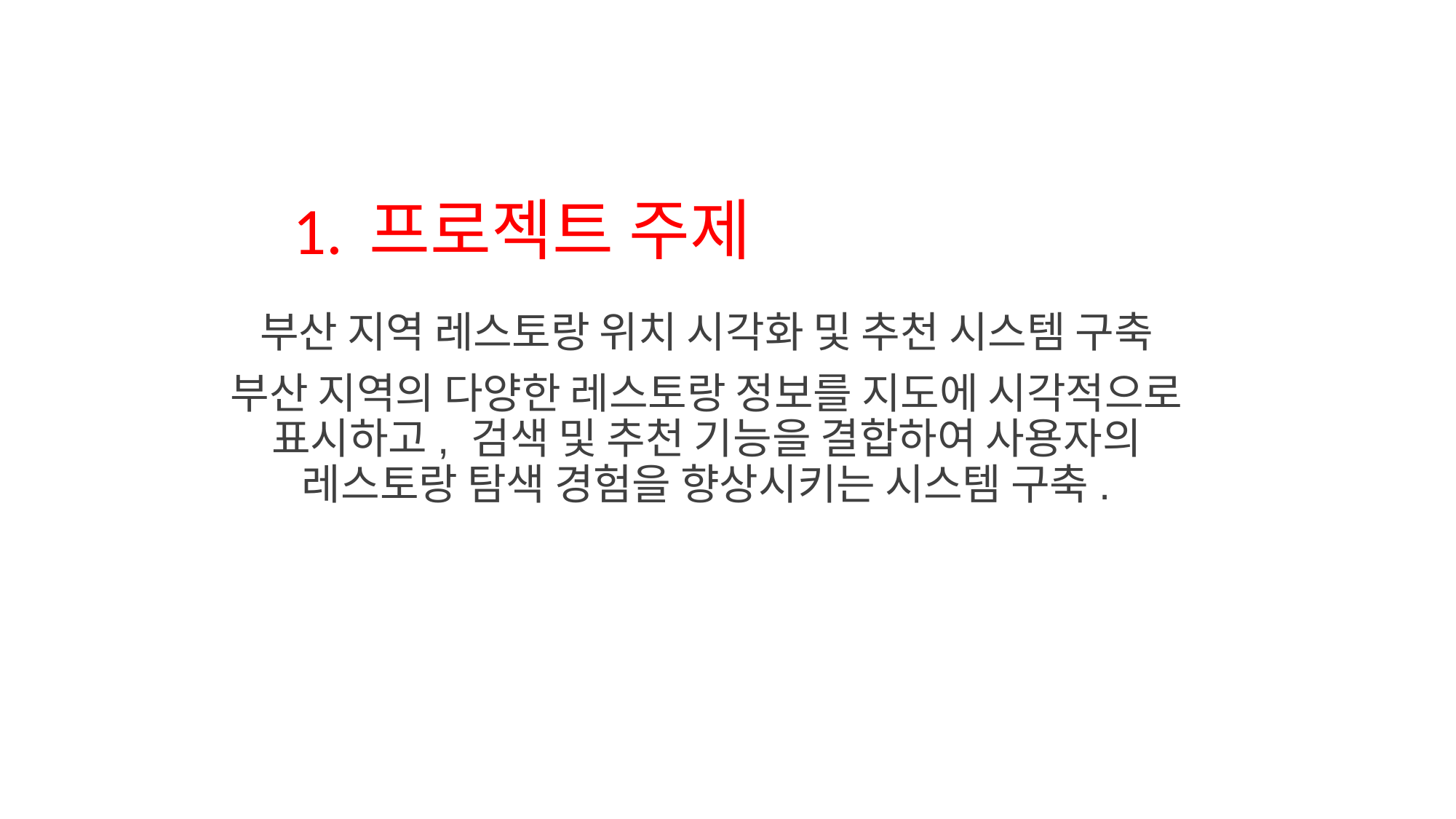

# 1. 프로젝트 주제
부산 지역 레스토랑 위치 시각화 및 추천 시스템 구축
부산 지역의 다양한 레스토랑 정보를 지도에 시각적으로 표시하고, 검색 및 추천 기능을 결합하여 사용자의 레스토랑 탐색 경험을 향상시키는 시스템 구축.